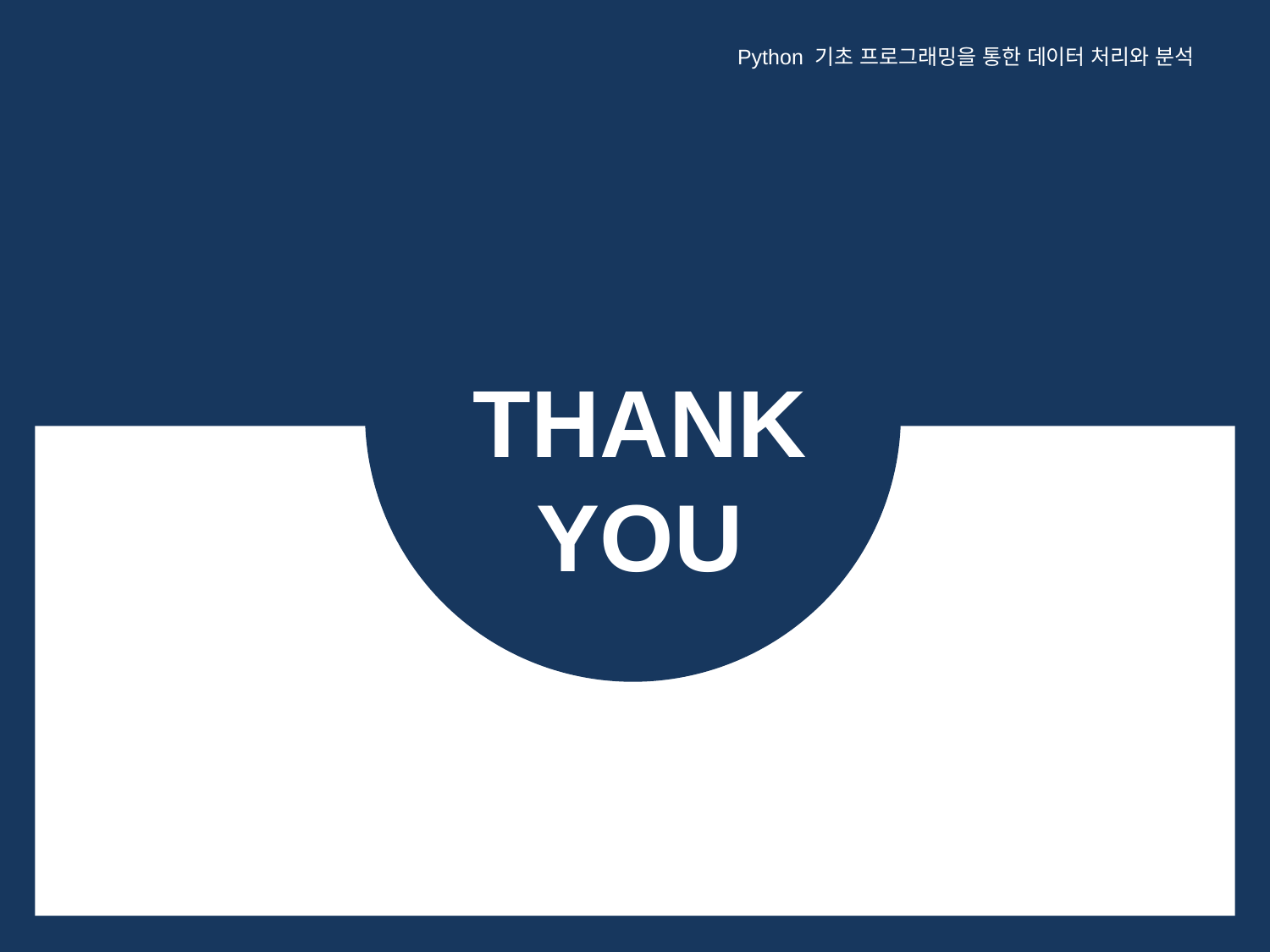

Python 기초 프로그래밍을 통한 데이터 처리와 분석

THANK
YOU